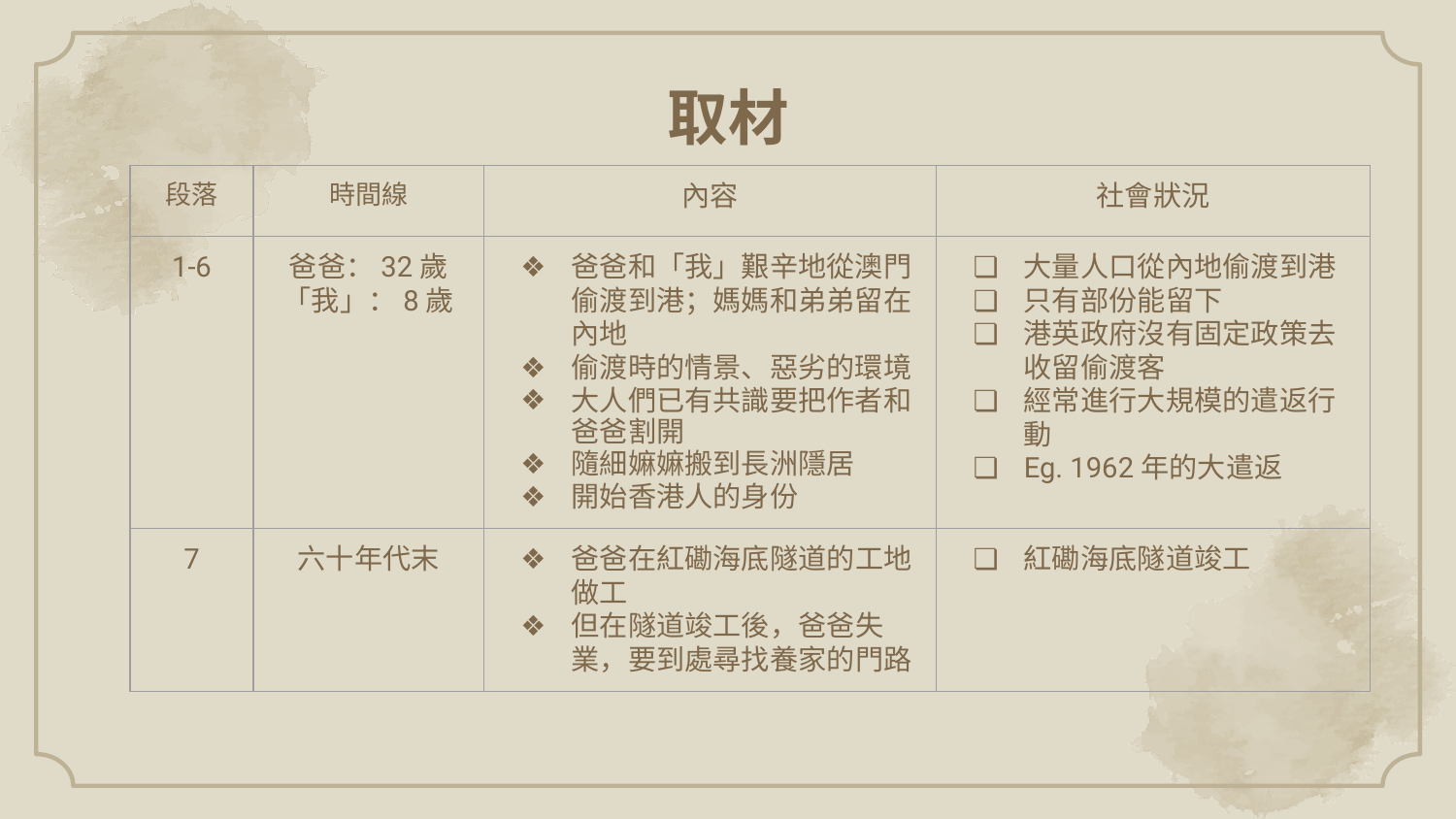

# 取材

| 段落 | 時間線 | 內容 | 社會狀況 |
| --- | --- | --- | --- |
| 1-6 | 爸爸：32歲 「我」：8歲 | 爸爸和「我」艱辛地從澳門偷渡到港；媽媽和弟弟留在內地 偷渡時的情景、惡劣的環境 大人們已有共識要把作者和爸爸割開 隨細嫲嫲搬到長洲隱居 開始香港人的身份 | 大量人口從內地偷渡到港 只有部份能留下 港英政府沒有固定政策去收留偷渡客 經常進行大規模的遣返行動 Eg. 1962年的大遣返 |
| 7 | 六十年代末 | 爸爸在紅磡海底隧道的工地做工 但在隧道竣工後，爸爸失業，要到處尋找養家的門路 | 紅磡海底隧道竣工 |